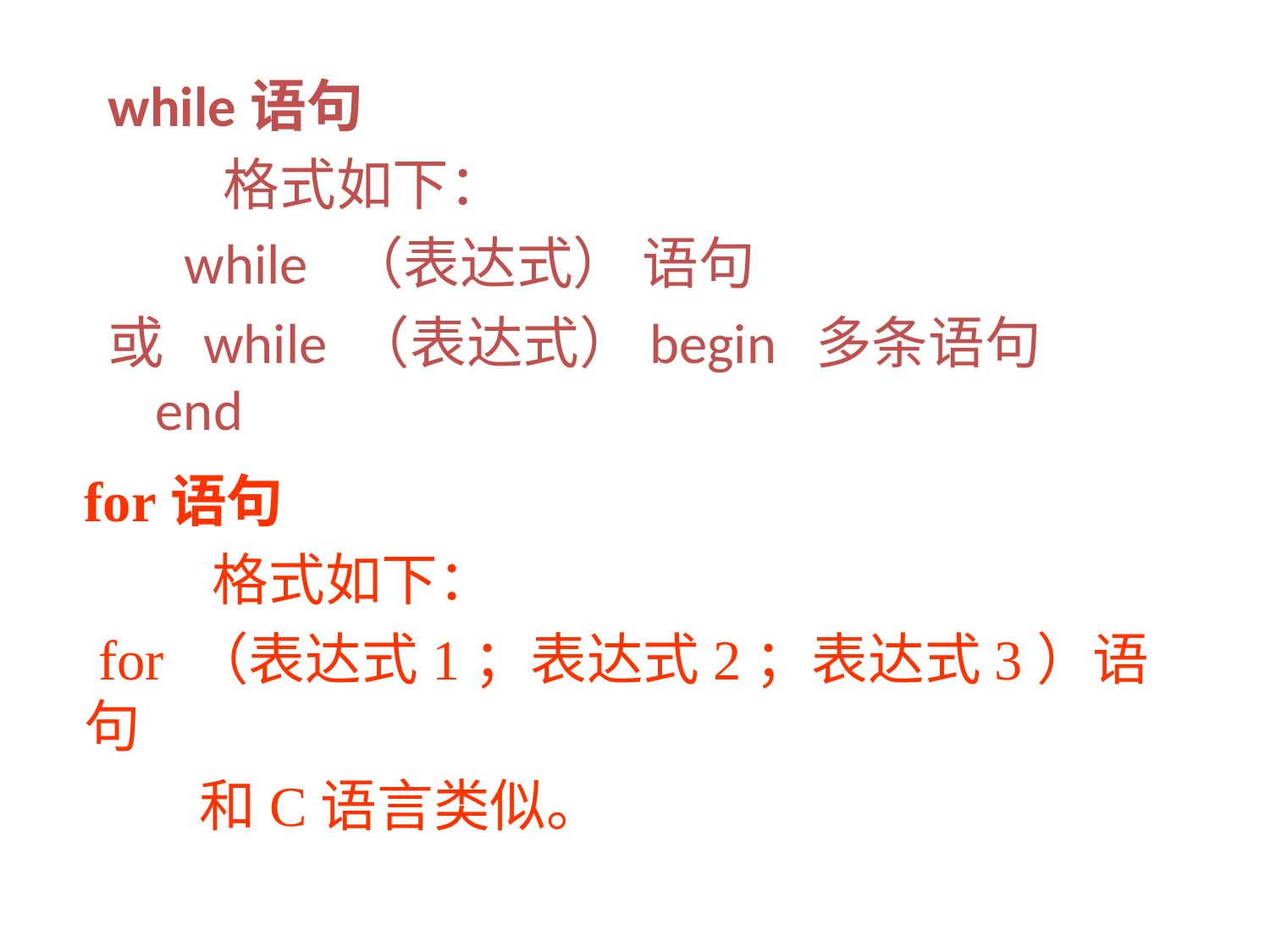

while语句
        格式如下：
      while  （表达式） 语句
或  while （表达式）begin  多条语句  end
for语句
         格式如下：
 for （表达式1；表达式2；表达式3）语句
        和C语言类似。